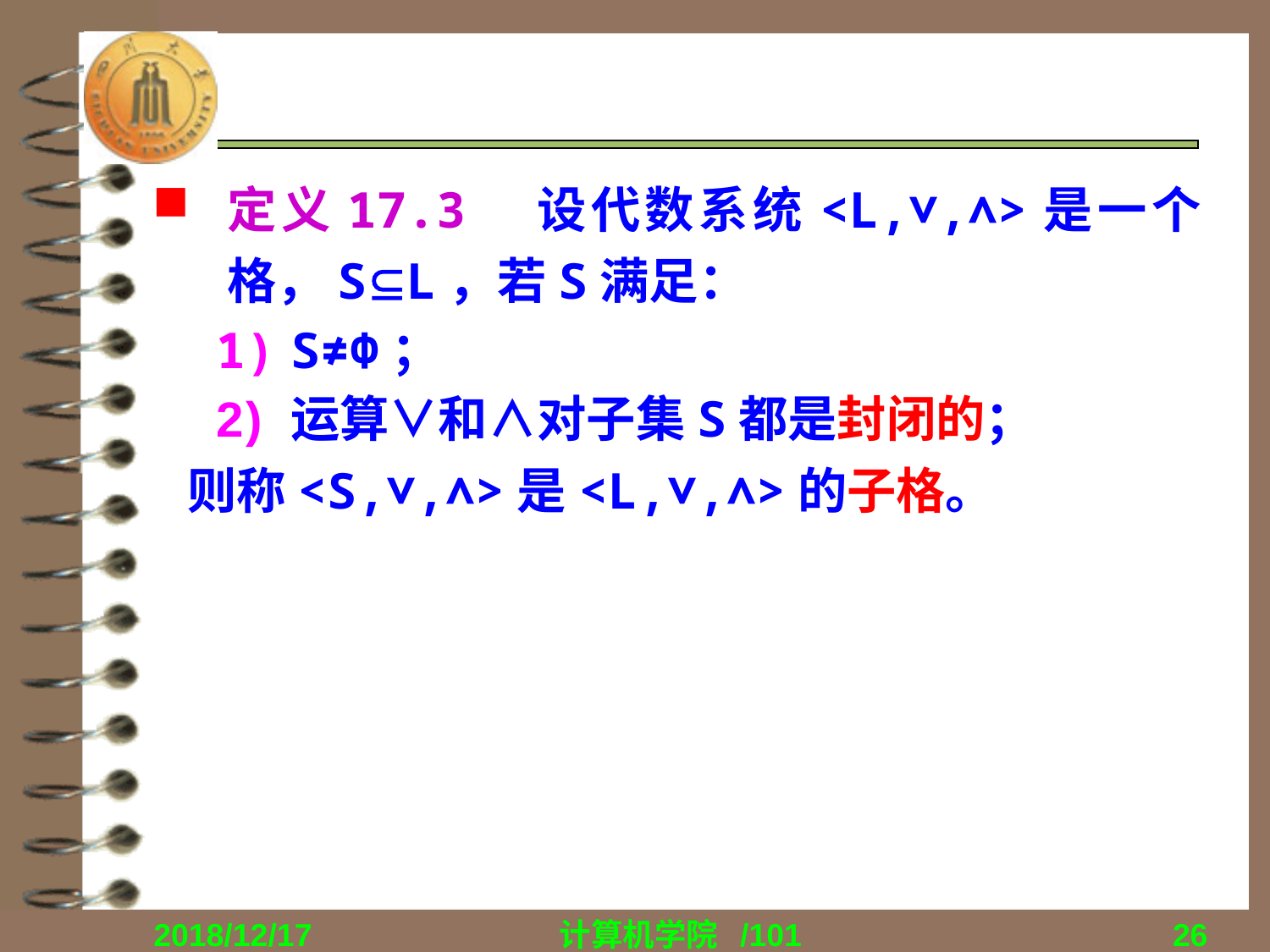

#
定义17.3　设代数系统<L,∨,∧>是一个格，S⊆L，若S满足：
S≠Φ；
运算∨和∧对子集S都是封闭的；
  则称<S,∨,∧>是<L,∨,∧>的子格。

2018/12/17
计算机学院  /101
26